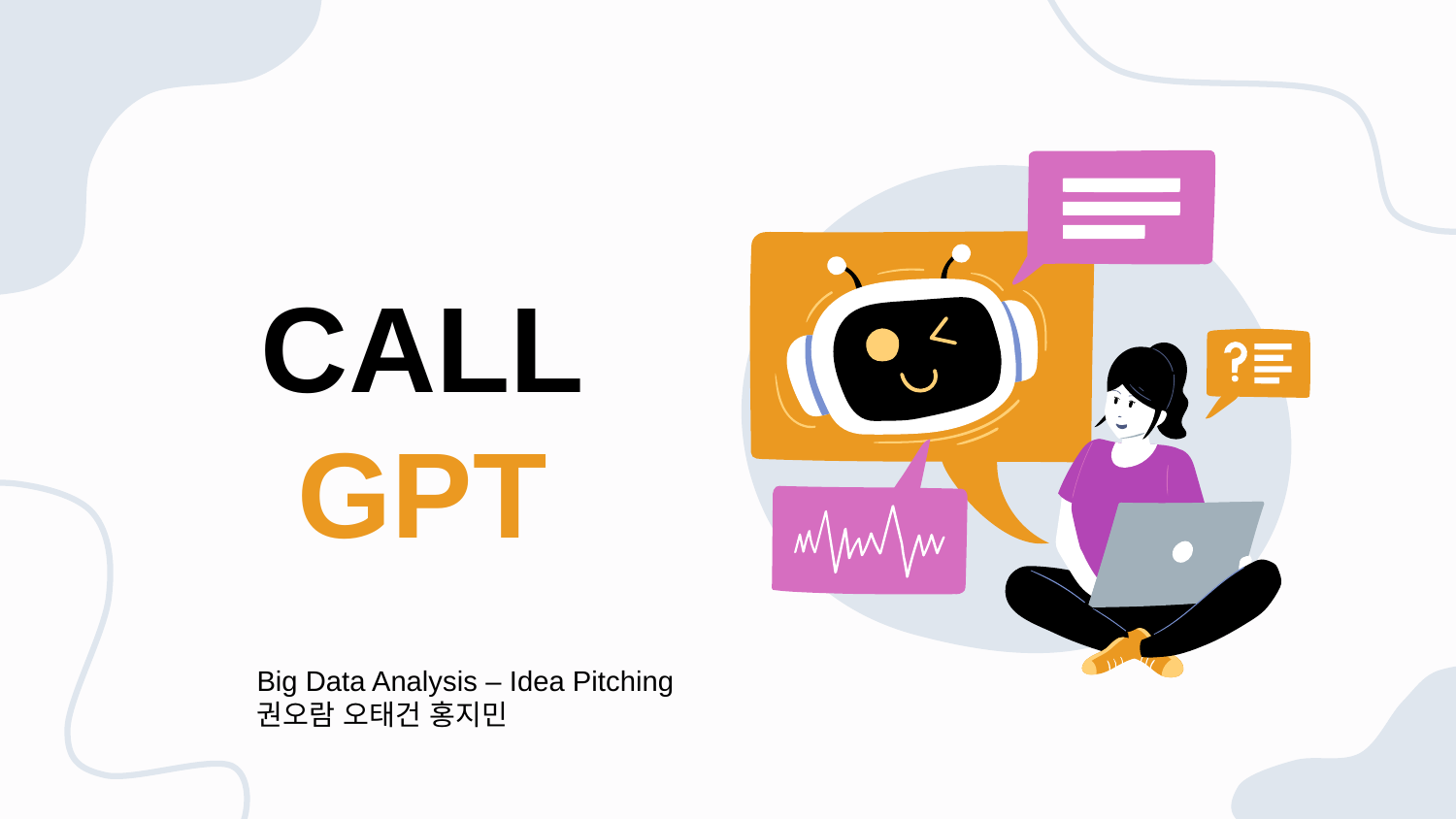

# CALL GPT
Big Data Analysis – Idea Pitching
권오람 오태건 홍지민